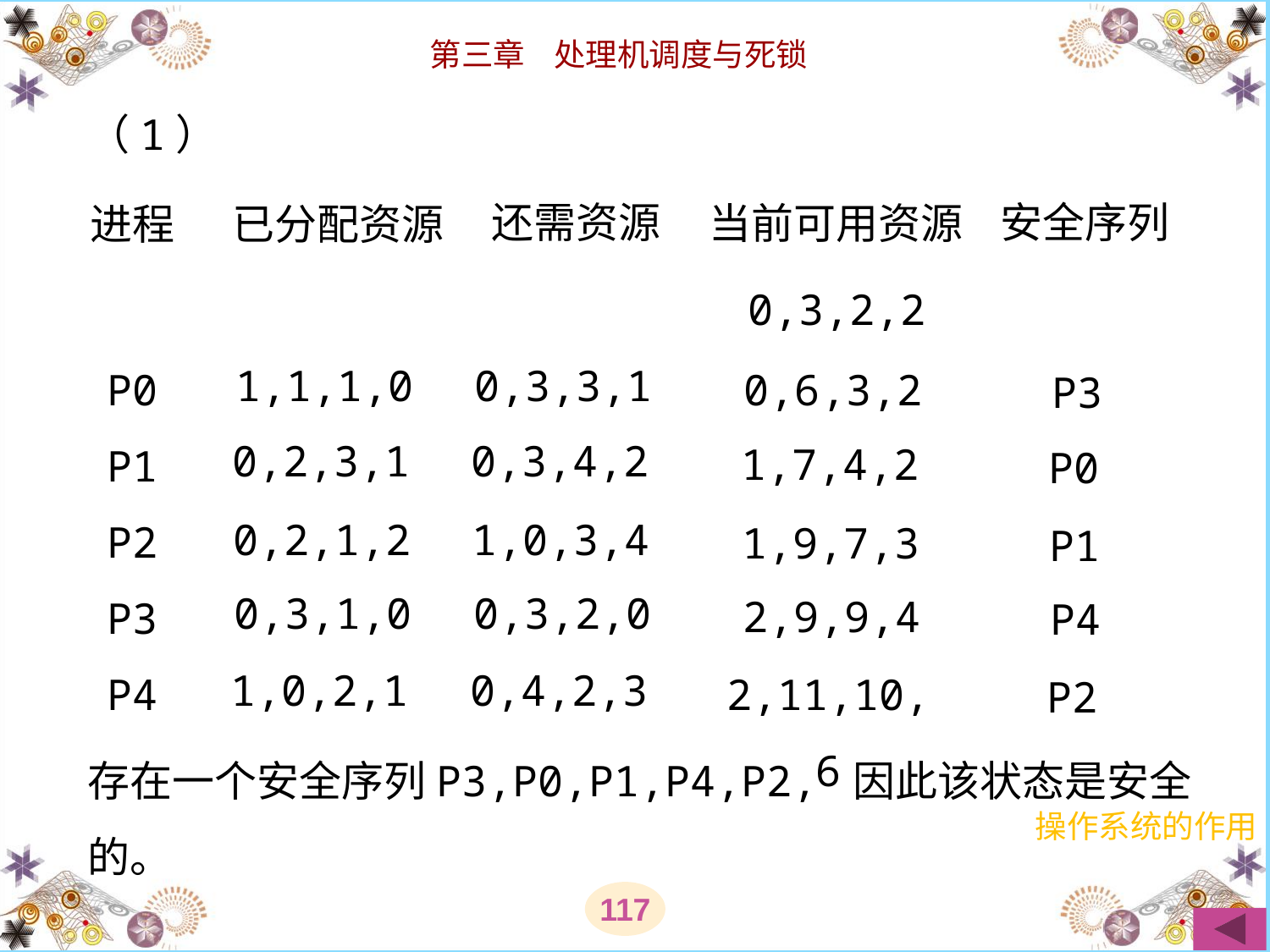

# （1）
还需资源
安全序列
当前可用资源
已分配资源
进程
0,3,2,2
1,1,1,0
0,3,3,1
P0
P1
P2
P3
P4
0,6,3,2
P3
0,2,3,1
0,3,4,2
1,7,4,2
P0
0,2,1,2
1,0,3,4
1,9,7,3
P1
0,3,1,0
0,3,2,0
2,9,9,4
P4
1,0,2,1
0,4,2,3
2,11,10,6
P2
存在一个安全序列P3,P0,P1,P4,P2, 因此该状态是安全的。
操作系统的作用